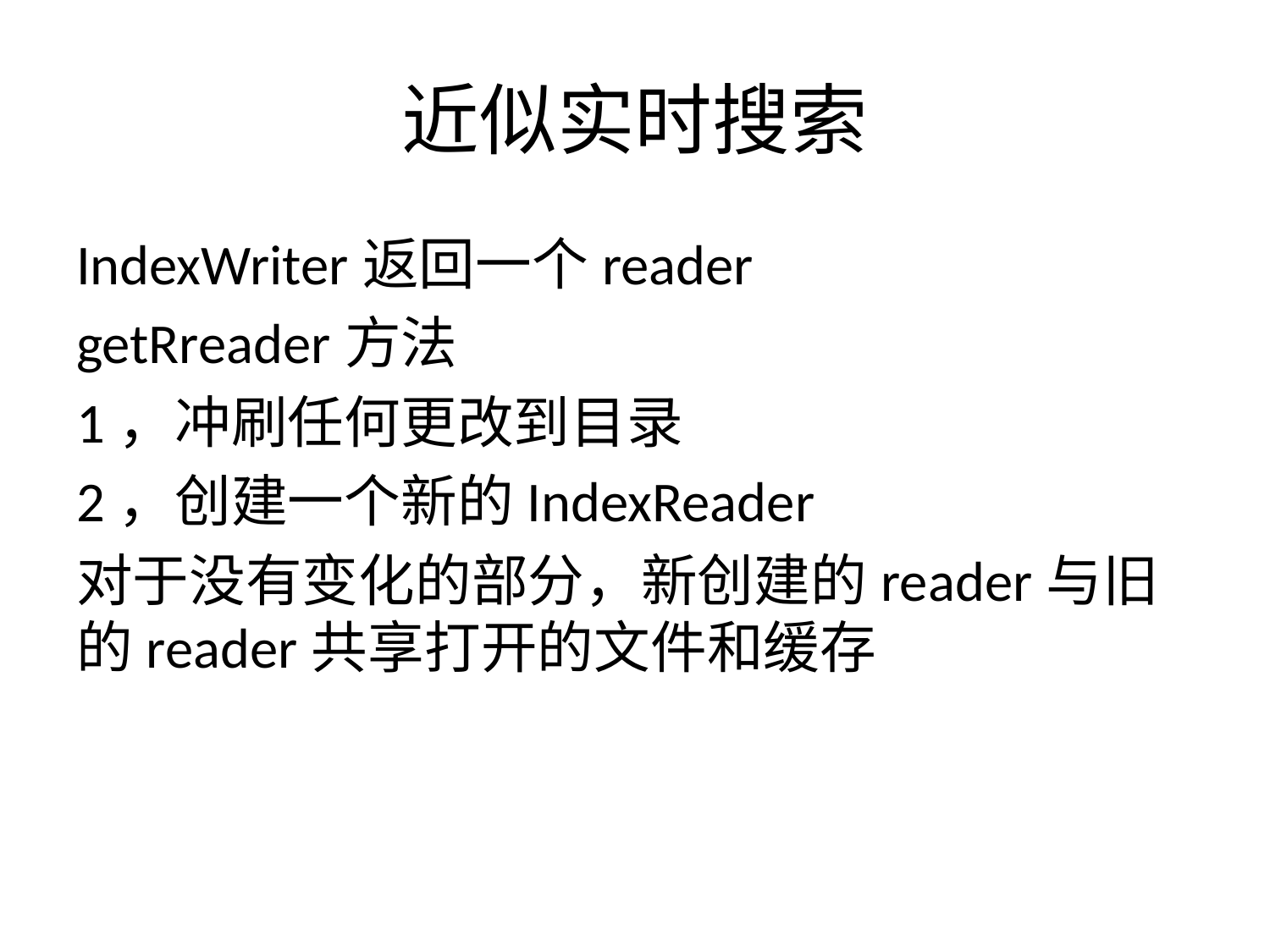

# 近似实时搜索
IndexWriter返回一个reader
getRreader方法
1，冲刷任何更改到目录
2，创建一个新的IndexReader
对于没有变化的部分，新创建的reader与旧的reader共享打开的文件和缓存